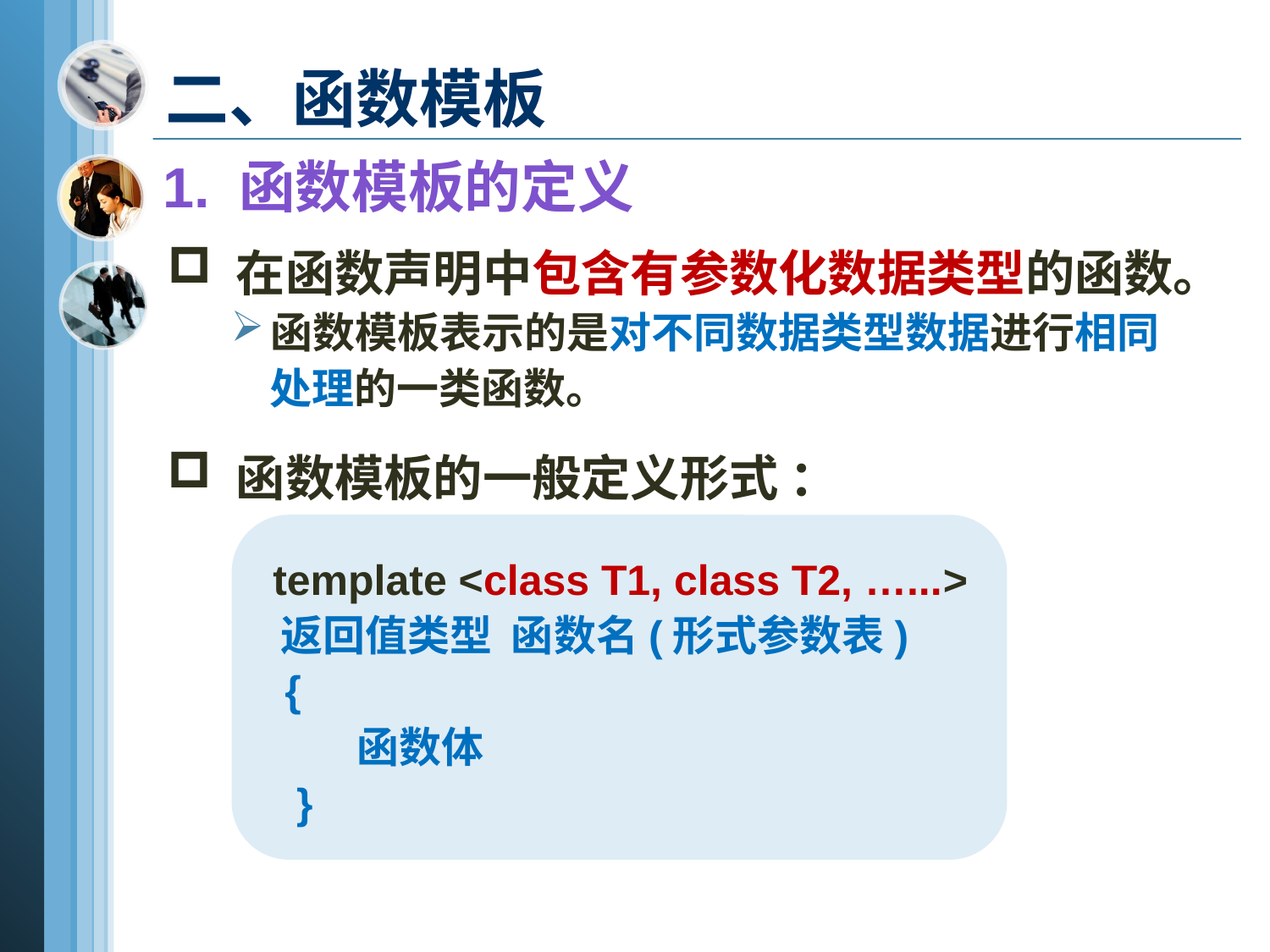

二、函数模板
1. 函数模板的定义

 在函数声明中包含有参数化数据类型的函数。
函数模板表示的是对不同数据类型数据进行相同
   处理的一类函数。
 函数模板的一般定义形式 ：
 template <class T1, class T2, …...>
 返回值类型  函数名(形式参数表)
  {
         函数体
   }